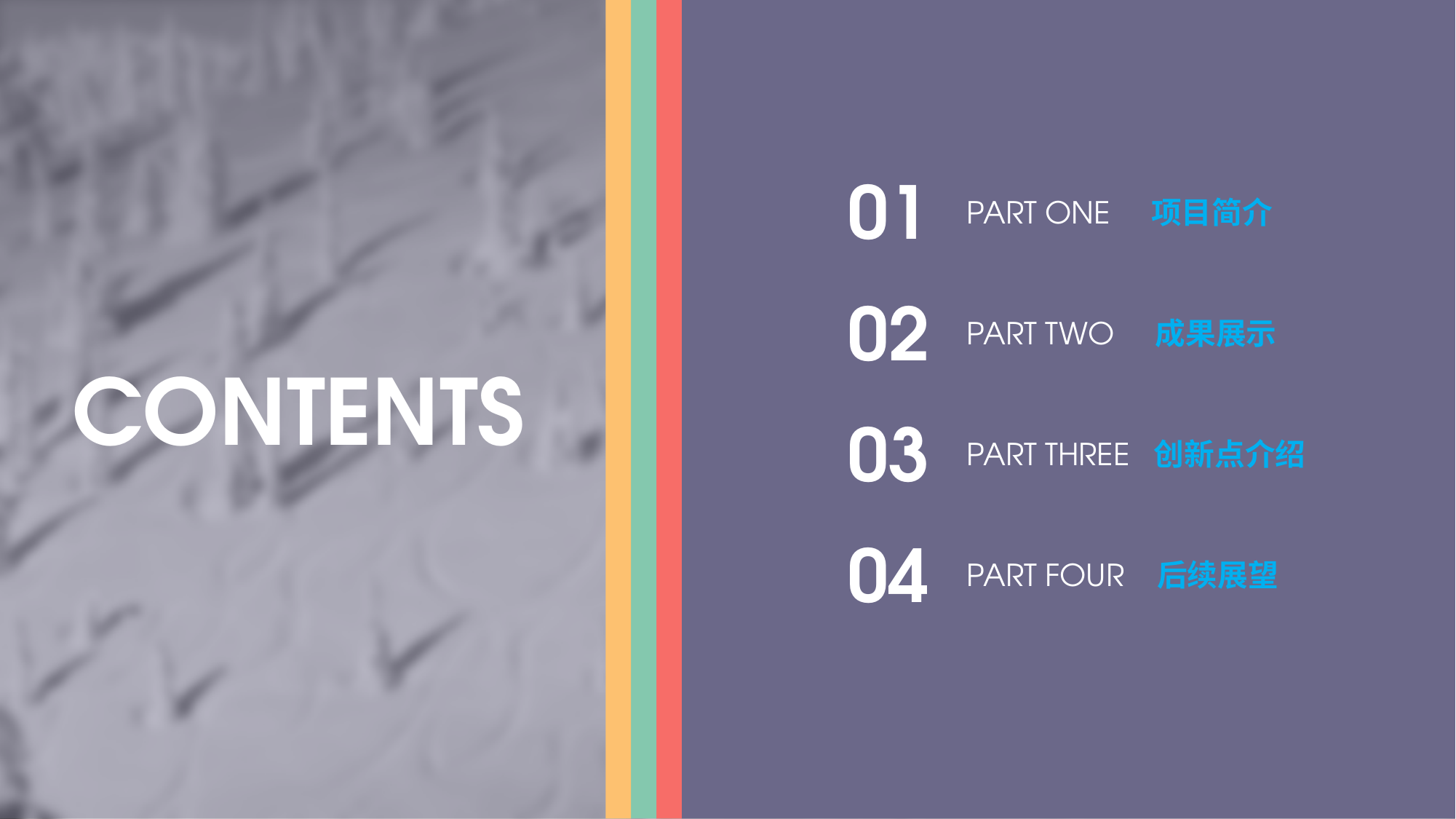

01
PART ONE    项目简介
02
PART TWO    成果展示
CONTENTS
03
PART THREE  创新点介绍
04
PART FOUR   后续展望